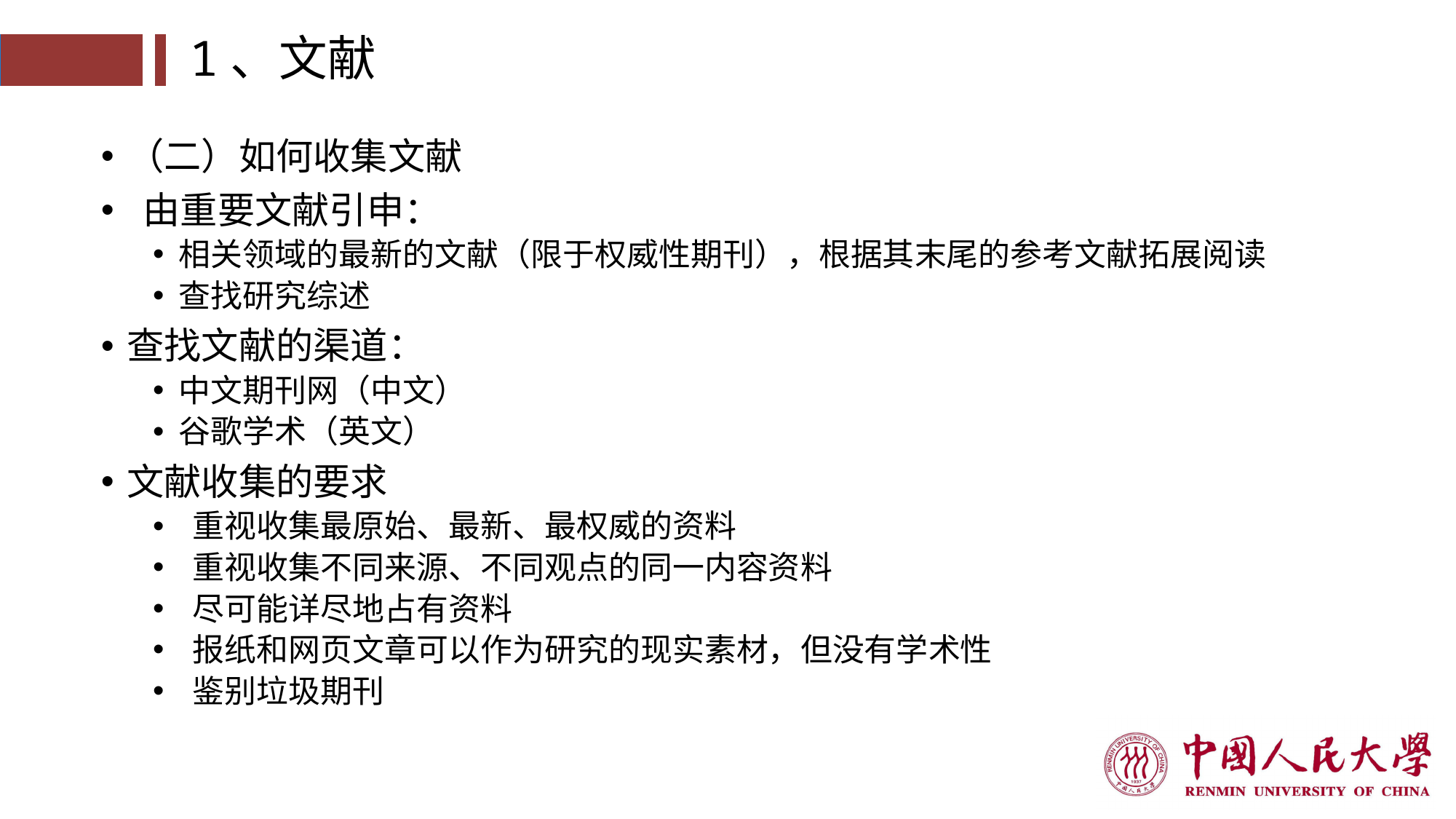

# 1、文献
（二）如何收集文献
 由重要文献引申：
相关领域的最新的文献（限于权威性期刊），根据其末尾的参考文献拓展阅读
查找研究综述
查找文献的渠道：
中文期刊网（中文）
谷歌学术（英文）
文献收集的要求
 重视收集最原始、最新、最权威的资料
 重视收集不同来源、不同观点的同一内容资料
 尽可能详尽地占有资料
 报纸和网页文章可以作为研究的现实素材，但没有学术性
 鉴别垃圾期刊